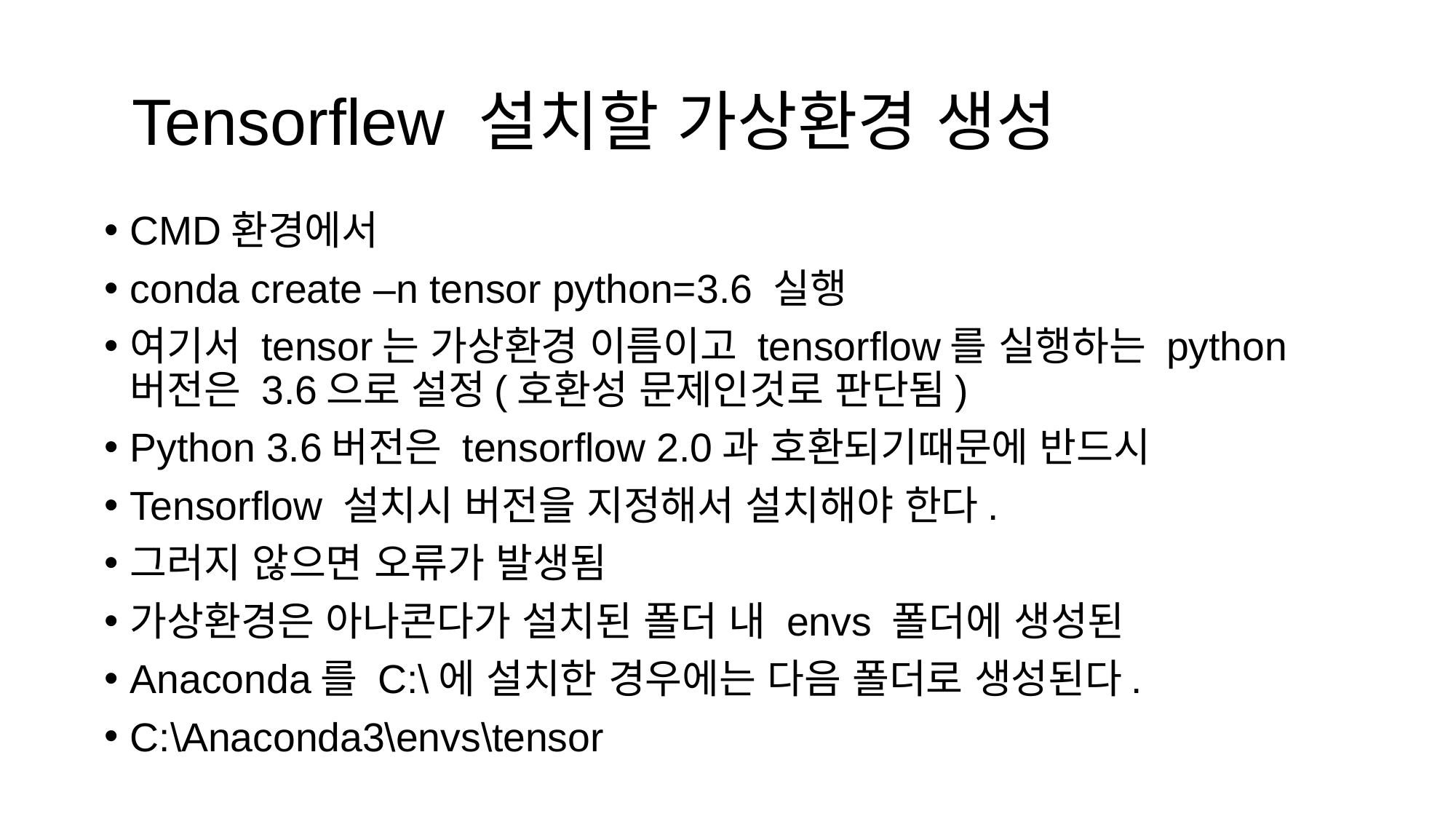

# Tensorflew 설치할 가상환경 생성
CMD환경에서
conda create –n tensor python=3.6 실행
여기서 tensor는 가상환경 이름이고 tensorflow를 실행하는 python버전은 3.6으로 설정(호환성 문제인것로 판단됨)
Python 3.6버전은 tensorflow 2.0과 호환되기때문에 반드시
Tensorflow 설치시 버전을 지정해서 설치해야 한다.
그러지 않으면 오류가 발생됨
가상환경은 아나콘다가 설치된 폴더 내 envs 폴더에 생성된
Anaconda를 C:\에 설치한 경우에는 다음 폴더로 생성된다.
C:\Anaconda3\envs\tensor